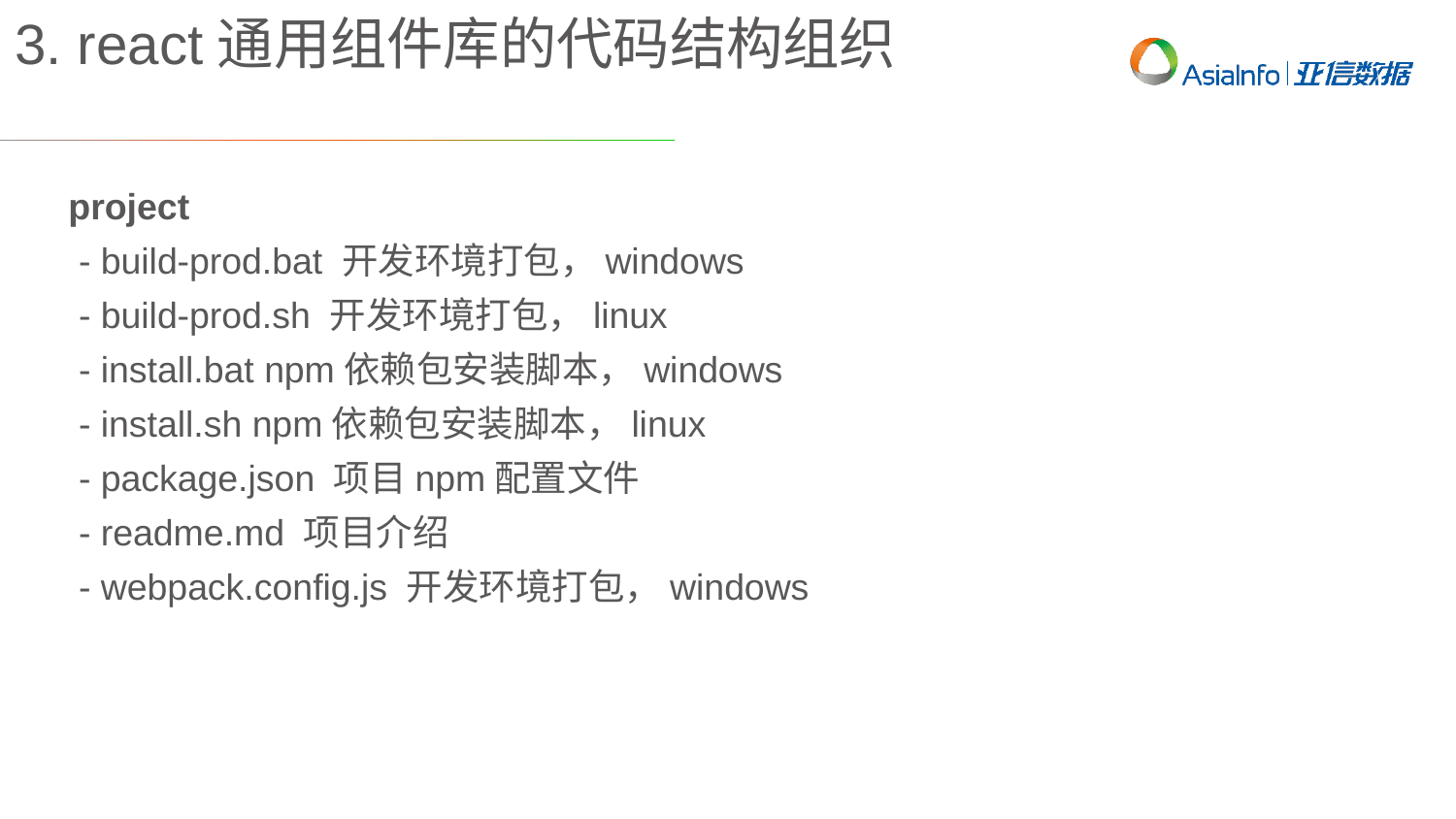

3. react通用组件库的代码结构组织

project
 - build-prod.bat 开发环境打包，windows
 - build-prod.sh 开发环境打包，linux
 - install.bat npm依赖包安装脚本，windows
 - install.sh npm依赖包安装脚本，linux
 - package.json 项目npm配置文件
 - readme.md 项目介绍
 - webpack.config.js 开发环境打包，windows